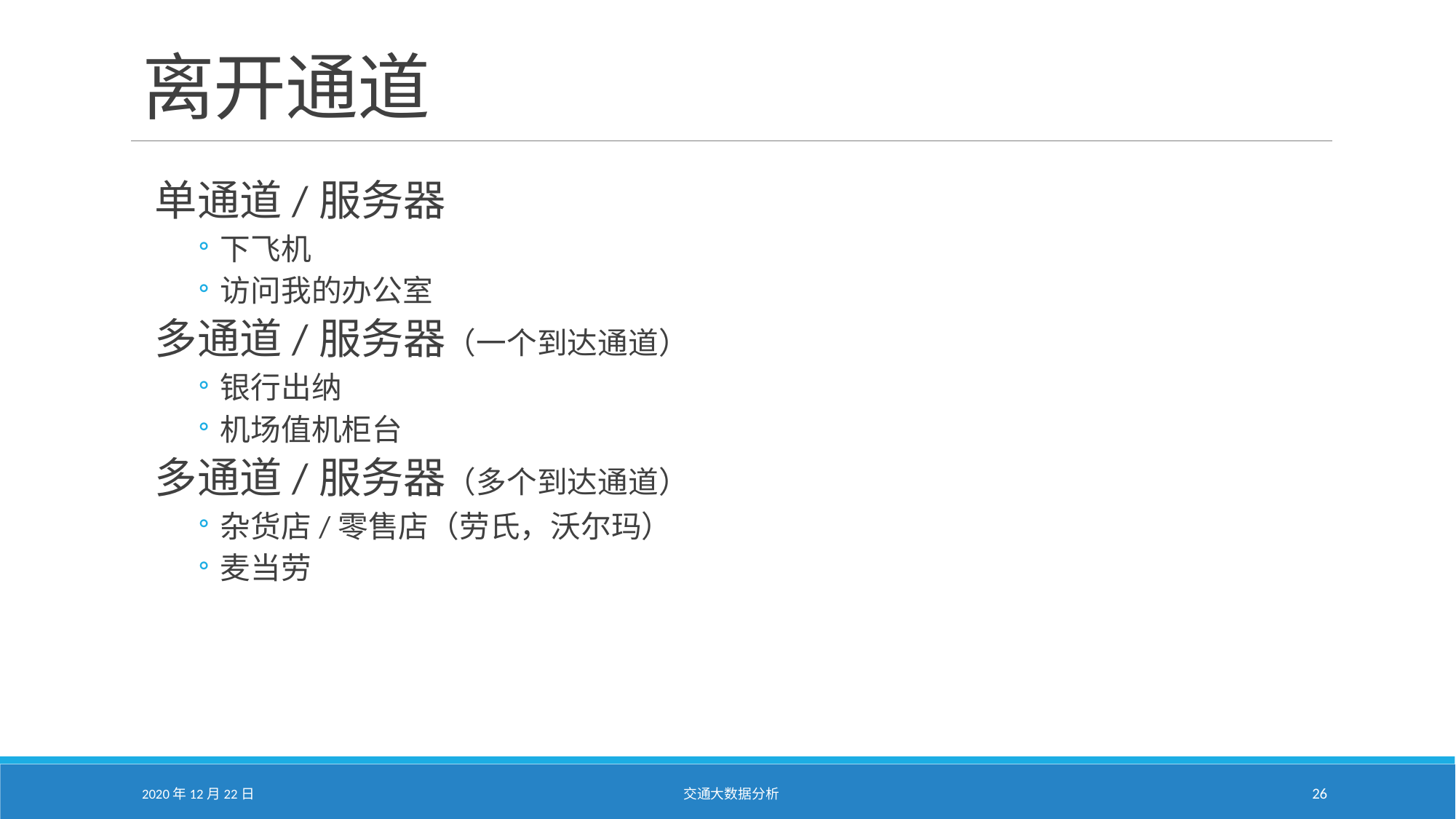

# 离开通道
单通道/服务器
下飞机
访问我的办公室
多通道/服务器（一个到达通道）
银行出纳
机场值机柜台
多通道/服务器（多个到达通道）
杂货店/零售店（劳氏，沃尔玛）
麦当劳
2020年12月22日
交通大数据分析
26